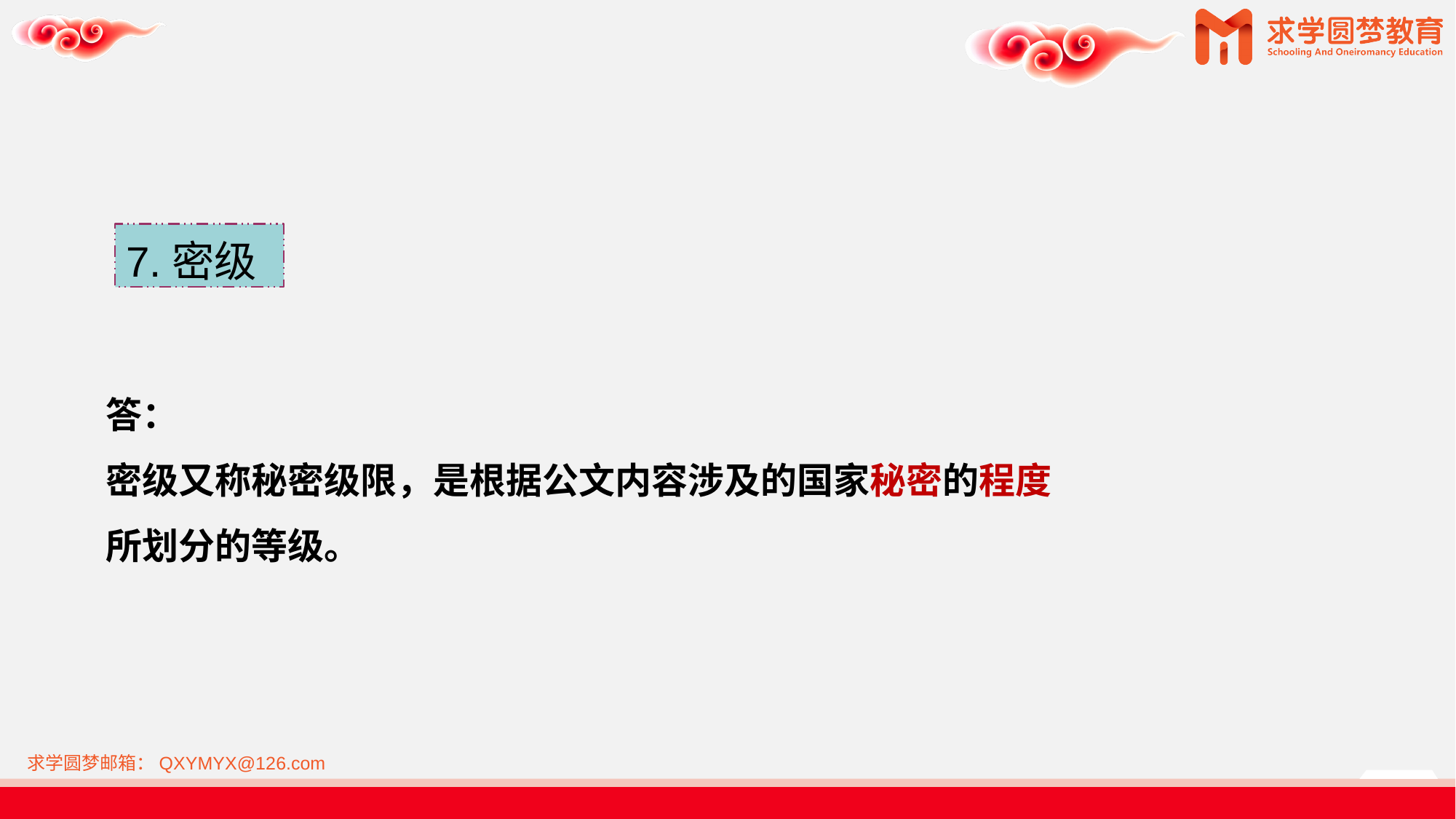

7.密级
答：
密级又称秘密级限，是根据公文内容涉及的国家秘密的程度
所划分的等级。